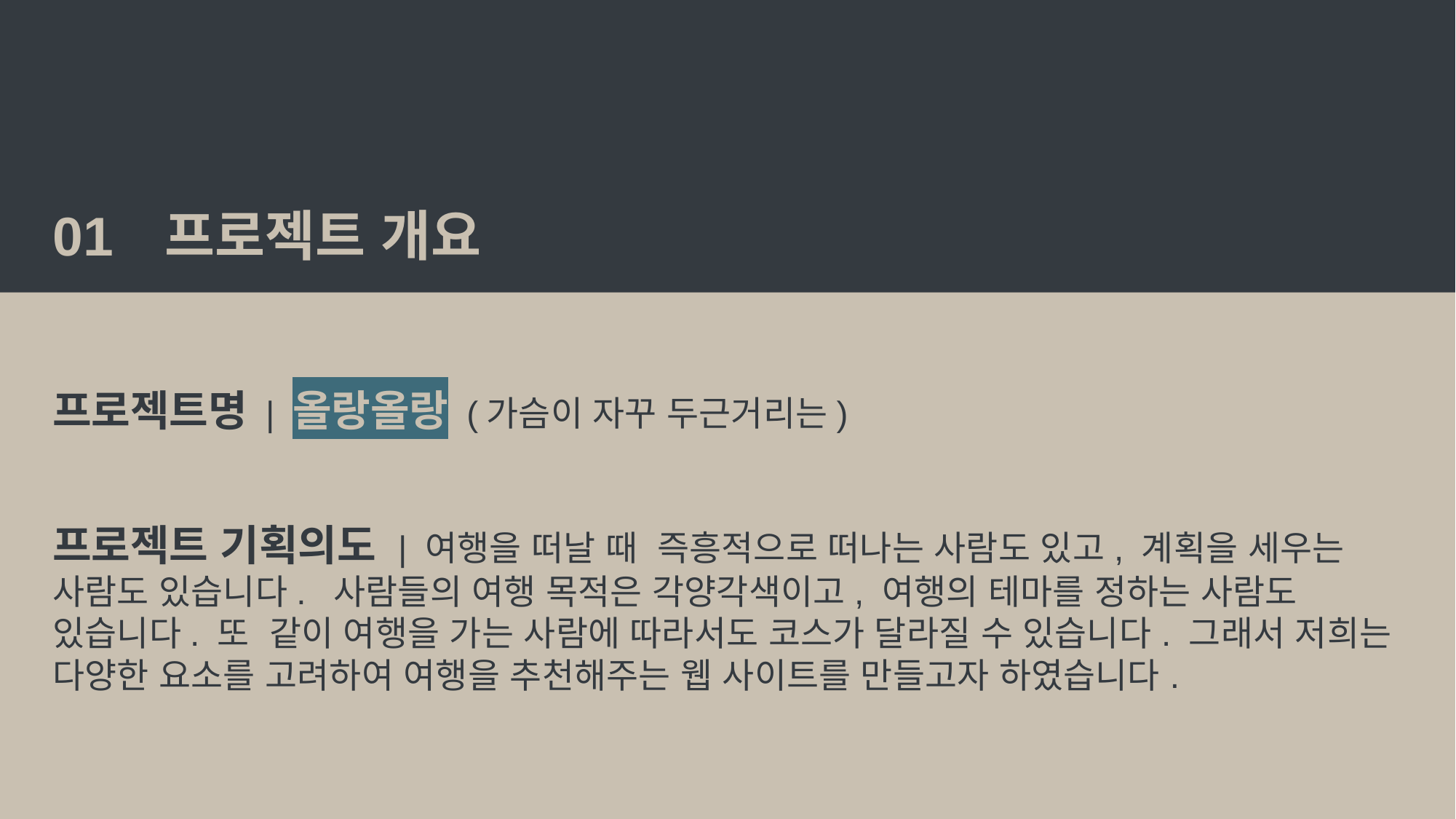

01
프로젝트 개요

프로젝트명 | 올랑올랑 (가슴이 자꾸 두근거리는)

프로젝트 기획의도 | 여행을 떠날 때  즉흥적으로 떠나는 사람도 있고, 계획을 세우는 사람도 있습니다.  사람들의 여행 목적은 각양각색이고, 여행의 테마를 정하는 사람도 있습니다. 또  같이 여행을 가는 사람에 따라서도 코스가 달라질 수 있습니다. 그래서 저희는 다양한 요소를 고려하여 여행을 추천해주는 웹 사이트를 만들고자 하였습니다.